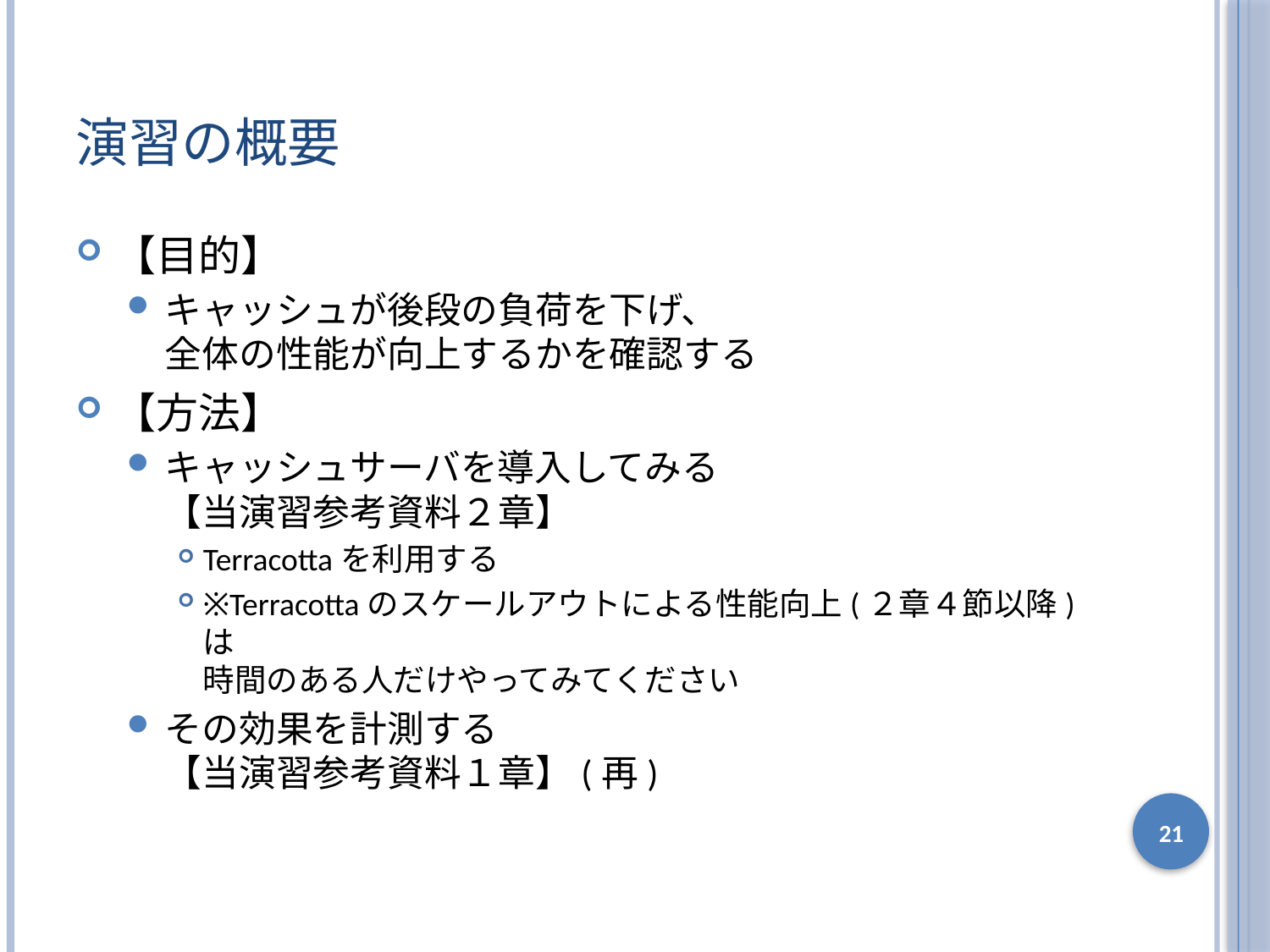

# 演習の概要
【目的】
キャッシュが後段の負荷を下げ、
全体の性能が向上するかを確認する
【方法】
キャッシュサーバを導入してみる
【当演習参考資料２章】
Terracottaを利用する
※Terracottaのスケールアウトによる性能向上(２章４節以降)は
時間のある人だけやってみてください
その効果を計測する
【当演習参考資料１章】(再)
21